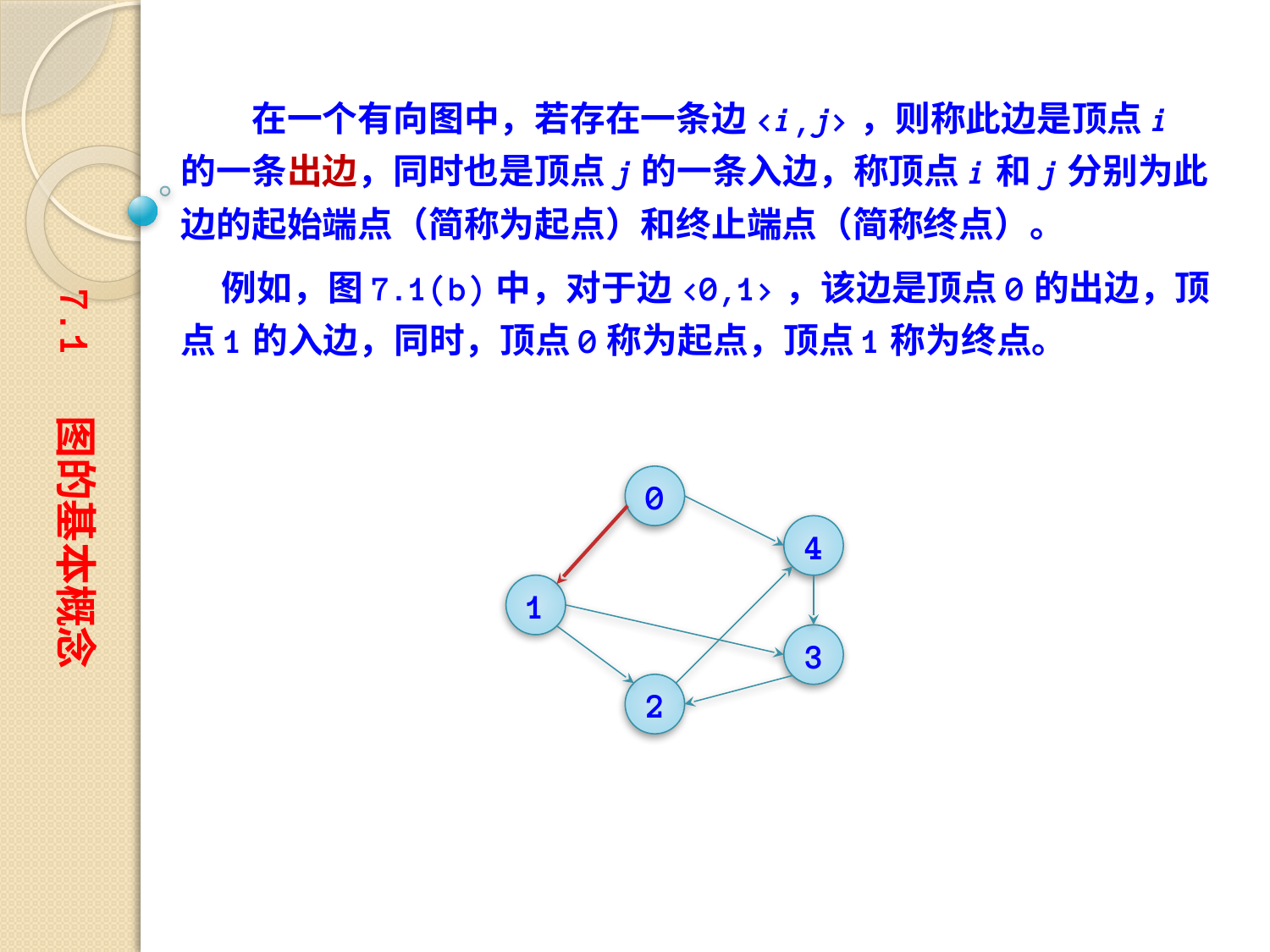

在一个有向图中，若存在一条边<i,j>，则称此边是顶点i的一条出边，同时也是顶点j的一条入边，称顶点i和j分别为此边的起始端点（简称为起点）和终止端点（简称终点）。
    例如，图7.1(b)中，对于边<0,1>，该边是顶点0的出边，顶点1的入边，同时，顶点0称为起点，顶点1称为终点。
7.1  图的基本概念
0
4
1
3
2